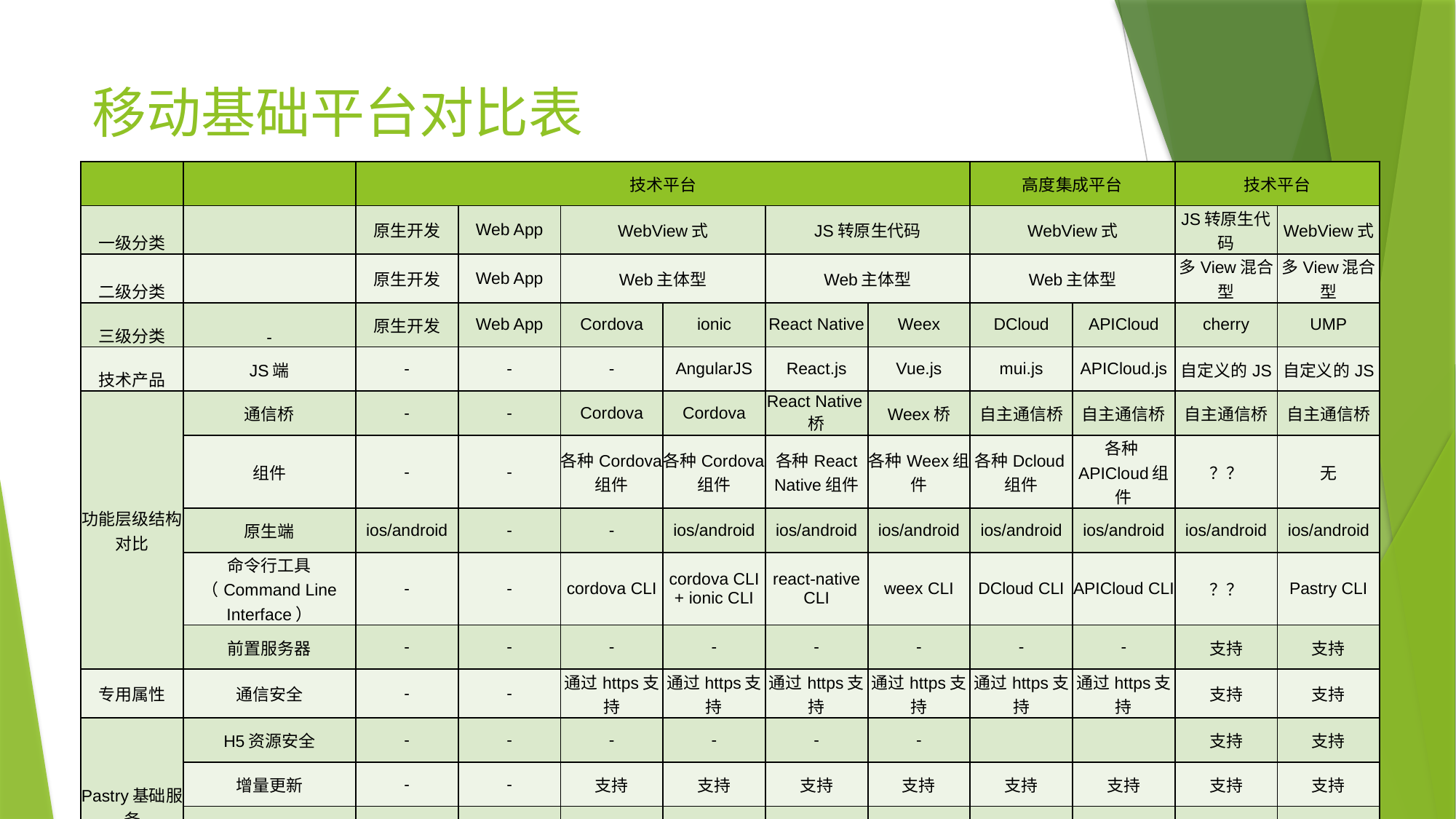

# 移动基础平台对比表
|  |  | 技术平台 |  |  |  |  |  | 高度集成平台 |  | 技术平台 |  |
| --- | --- | --- | --- | --- | --- | --- | --- | --- | --- | --- | --- |
| 一级分类 |  | 原生开发 | Web App | WebView式 |  | JS转原生代码 |  | WebView式 |  | JS转原生代码 | WebView式 |
| 二级分类 |  | 原生开发 | Web App | Web主体型 |  | Web主体型 |  | Web主体型 |  | 多View混合型 | 多View混合型 |
| 三级分类 | - | 原生开发 | Web App | Cordova | ionic | React Native | Weex | DCloud | APICloud | cherry | UMP |
| 技术产品 | JS端 | - | - | - | AngularJS | React.js | Vue.js | mui.js | APICloud.js | 自定义的JS | 自定义的JS |
| 功能层级结构对比 | 通信桥 | - | - | Cordova | Cordova | React Native桥 | Weex桥 | 自主通信桥 | 自主通信桥 | 自主通信桥 | 自主通信桥 |
|  | 组件 | - | - | 各种Cordova组件 | 各种Cordova组件 | 各种React Native组件 | 各种Weex组件 | 各种Dcloud组件 | 各种APICloud组件 | ？？ | 无 |
|  | 原生端 | ios/android | - | - | ios/android | ios/android | ios/android | ios/android | ios/android | ios/android | ios/android |
|  | 命令行工具 （Command Line Interface） | - | - | cordova CLI | cordova CLI + ionic CLI | react-native CLI | weex CLI | DCloud CLI | APICloud CLI | ？？ | Pastry CLI |
|  | 前置服务器 | - | - | - | - | - | - | - | - | 支持 | 支持 |
| 专用属性 | 通信安全 | - | - | 通过https支持 | 通过https支持 | 通过https支持 | 通过https支持 | 通过https支持 | 通过https支持 | 支持 | 支持 |
| Pastry基础服务 | H5资源安全 | - | - | - | - | - | - |  |  | 支持 | 支持 |
|  | 增量更新 | - | - | 支持 | 支持 | 支持 | 支持 | 支持 | 支持 | 支持 | 支持 |
|  | 日志/错误反馈服务 | - | - | - | - | - | - | - | - | 支持 | 支持 |
|  | 完整性质的平台 | 是 | 否 | 否 | 是 | 是 | 是 | 是 | 是 | 是 | 是 |
| A级对比条件 | 跨平台 | 否 | 是 | 是 | 是 | 是 | 是 | 是 | 是 | 是 | 是 |
|  | 命令行工具成熟度 （该项会严重影响项目工程的管理） | - | - | 高 | 高 | 高 | 低 （没有稳定版） | 高 | 高 | ？？？ | 低 |
|  | 平台成熟度 | - | - | 高 | 高 | 高 | 一般 | 高 | 高 | ？？？ | 低 |
|  | 出现时间 | 2007年 | 2008年以前 | 2008年-2011年 | 2013年 | 2015年 | 2016年 | 2014年前 | 2014年 | 2013年后 | 2013年 |
|  | 应用场景 | 1、CPU/GPU密集类应用 2、业务交易类应用 | - | - | 1、业务交易类应用，对UI交互要求不高 | 1、业务交易类应用 2、CPU/GPU密集类应用 | 1、业务交易类应用 2、CPU/GPU密集类应用 | 1、业务交易类应用，对UI交互要求不高 | 1、业务交易类应用，对UI交互要求不高 |  | 业务交易类应用，对UI交互要求不高 |
|  | 技术解决的问题 | 1、开发移动端App 2、UI交互体验最佳 | 1、部分功能跨平台 | 1、跨平台开发 2、使用手机硬件 | 1、跨平台开发 2、使用手机硬件 3、开发效率高效 | 1、跨平台开发 2、使用手机硬件 3、开发效率高效 4、解决了WebView式混合开发的UI交互用户体验不佳的缺点 | 1、跨平台开发 2、使用手机硬件 3、开发效率高效 4、解决了WebView式混合开发的UI交互用户体验不佳的缺点 5、使用标准的HTML规范 | 1、跨平台开发 2、使用手机硬件 3、开发效率高效 | 1、跨平台开发 2、使用手机硬件 3、开发效率高效 | 1、跨平台开发 2、使用手机硬件 3、高效开发 4、解决了WebView式混合开发的UI交互用户体验不佳的缺点 | 1、跨平台开发 2、使用手机硬件 |
|  | 技术遗留的问题 | 1、存在系统平台限制 | 1、无法使用手机硬件 |  | 1、WebView式混合开发的UI交互用户体验不佳 | 1、React Native的JSX、CSS in JS非标准 2、React Native重视平台独立性，不能做到100%代码共用 |  | 1、WebView式混合开发的UI交互用户体验不佳 | 1、WebView式混合开发的UI交互用户体验不佳 | 1、使用自定义的规范 | 1、开发效率低下 2、WebView式混合开发的UI交互用户体验不佳 |
|  | web开发模式 （对开发效率有重大影响） | - | - | 支持 | 支持 | 需要依赖开源的第三方支持 | 支持 | 支持 | 支持 | ？？ | 支持 |
|  | 性能方面 （内存、CPU、动画） （参见 图表 中的 图1） | 极高 | - | 低 | 一般 | 高 | 高 | 一般 | 一般 |  | 低 |
|  | 自由度/扩展性 | 一般 | - | 一般 | 一般 | 一般 | 一般 | 一般 | 一般 |  | 低 |
|  | 集成开发IDE工具 | 有 | 无 | 无 | 无 | 无 | 无 | 有 | 有 |  | 无 |
|  | 技术栈 | Objectvie-C Java | JS | JS Objective-C Java NodeJS | AngularJS Objective-C Java NodeJS | React.js Objective-C Java NodeJS | Vue.js Objective-C Java NodeJS | mui.js Objective-C Java NodeJS | APICloud.js Objective-C Java NodeJS | ？？ Objective-C Java | PastryJS Objective-C Java NodeJS |
| B级对比条件 | 隐性技术栈 | Gradle 。。。 | - | Gradle 。。。 | Gradle 。。。 | Gradle 。。。 | Gradle 。。。 | Gradle 。。。 | Gradle 。。。 |  |  |
|  | 个人学习曲线（入门） | 高 | - | 一般 | 一般 | 一般 | 一般 | 一般 | 一般 |  | 高 |
|  | 个人学习曲线（精通） | 高 | - | 高 | 高 | 高 | 高 | 高 | 高 |  | 极高 |
|  | 团队技术栈学习曲线（精通） | 一般 | - | 高 | 高 | 高 | 高 | 高 | 高 |  | 高 |
|  | 开源程度 | - | - | 开源 | 开源 | 开源 | 开源 | 开源 | 开源 |  | 不开源 |
| C级对比条件 | 维护者 | - | - | Apache | Drifty Co | FaceBook | 阿里巴巴 | DCloud | APICloud |  | 中信框架组 |
|  |  |  |  |  |  |  |  |  |  |  |  |
|  | Github活跃度 | - | - | 3294 | 27579 | 42955 | 11687 |  |  |  | - |